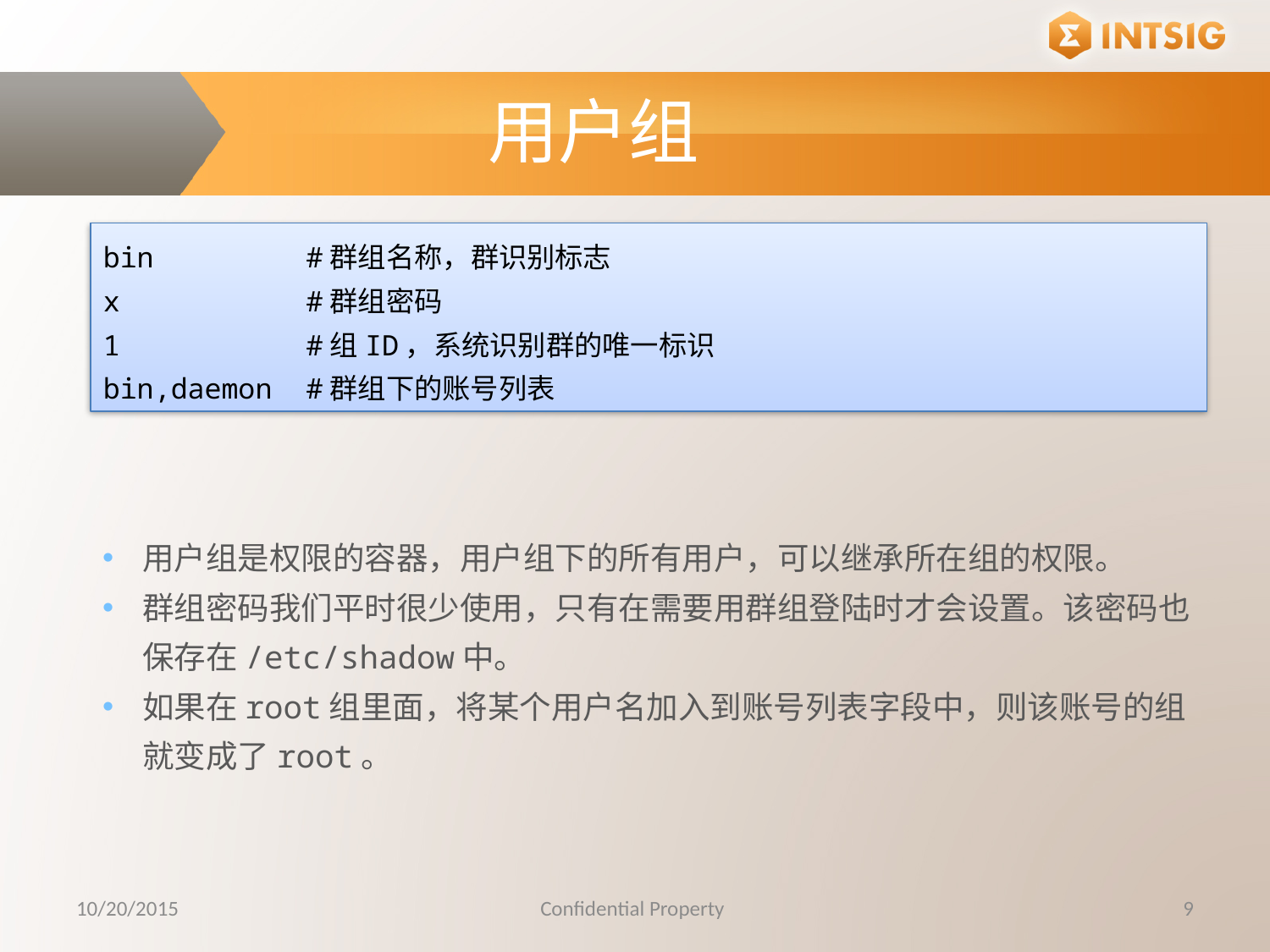

用户组
bin         #群组名称，群识别标志
x           #群组密码
1           #组ID，系统识别群的唯一标识
bin,daemon  #群组下的账号列表
用户组是权限的容器，用户组下的所有用户，可以继承所在组的权限。
群组密码我们平时很少使用，只有在需要用群组登陆时才会设置。该密码也保存在/etc/shadow中。
如果在root组里面，将某个用户名加入到账号列表字段中，则该账号的组就变成了root。
10/20/2015
Confidential Property
9